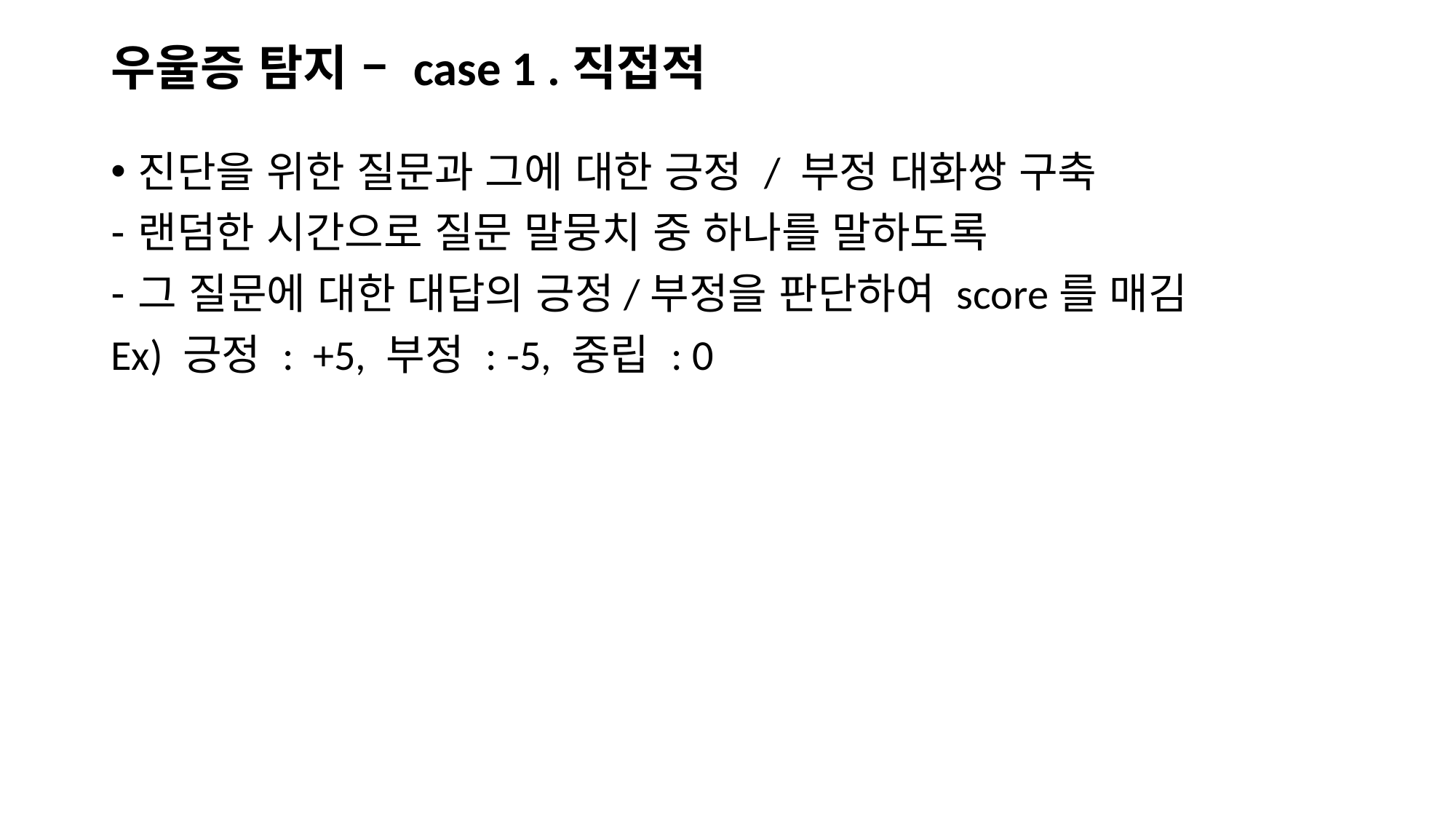

# 우울증 탐지 – case 1 .직접적
진단을 위한 질문과 그에 대한 긍정 / 부정 대화쌍 구축
랜덤한 시간으로 질문 말뭉치 중 하나를 말하도록
그 질문에 대한 대답의 긍정/부정을 판단하여 score를 매김
Ex) 긍정 :  +5, 부정 : -5, 중립 : 0